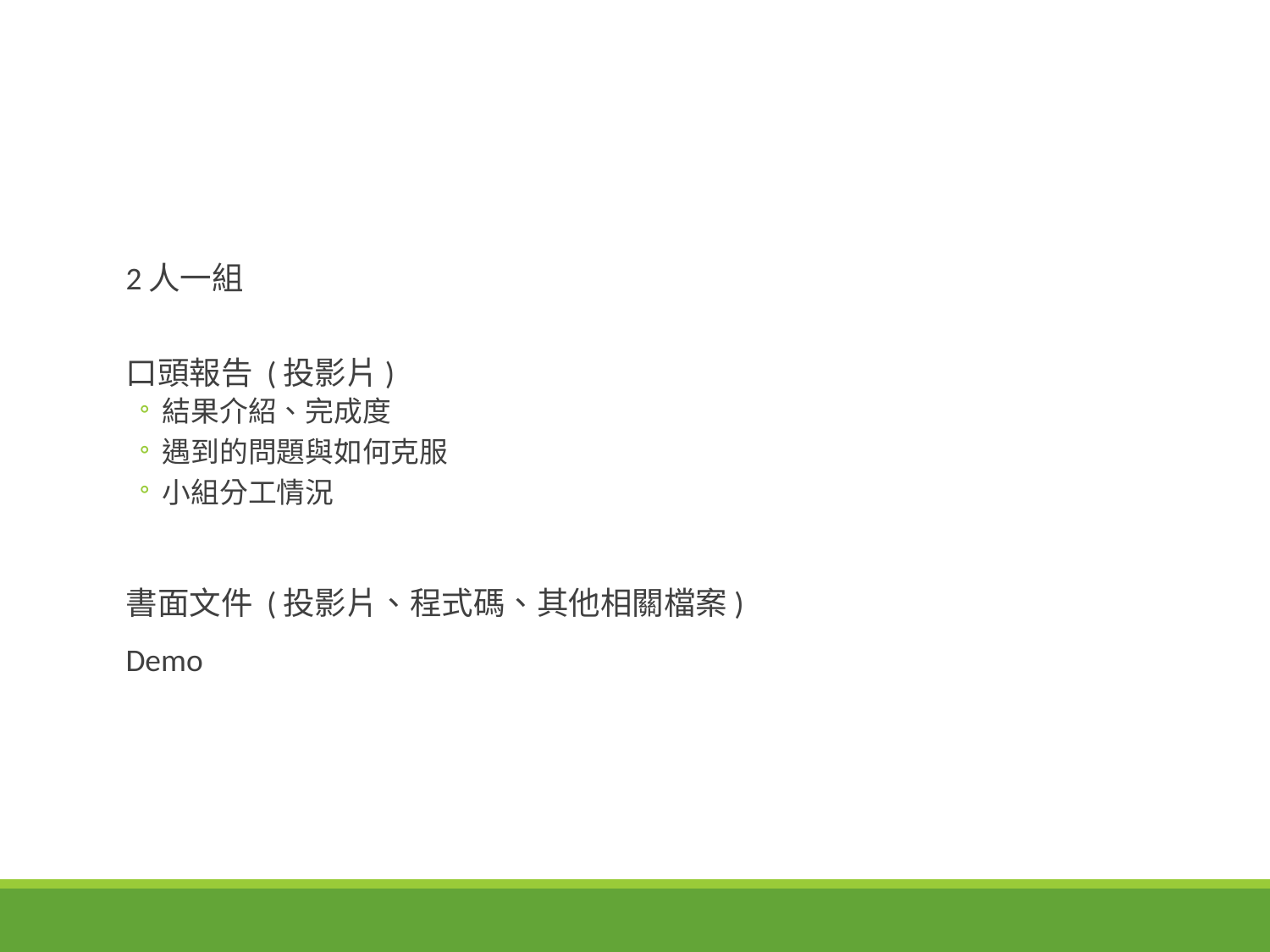

2人一組
口頭報告 (投影片)
結果介紹、完成度
遇到的問題與如何克服
小組分工情況

書面文件 (投影片、程式碼、其他相關檔案)
Demo